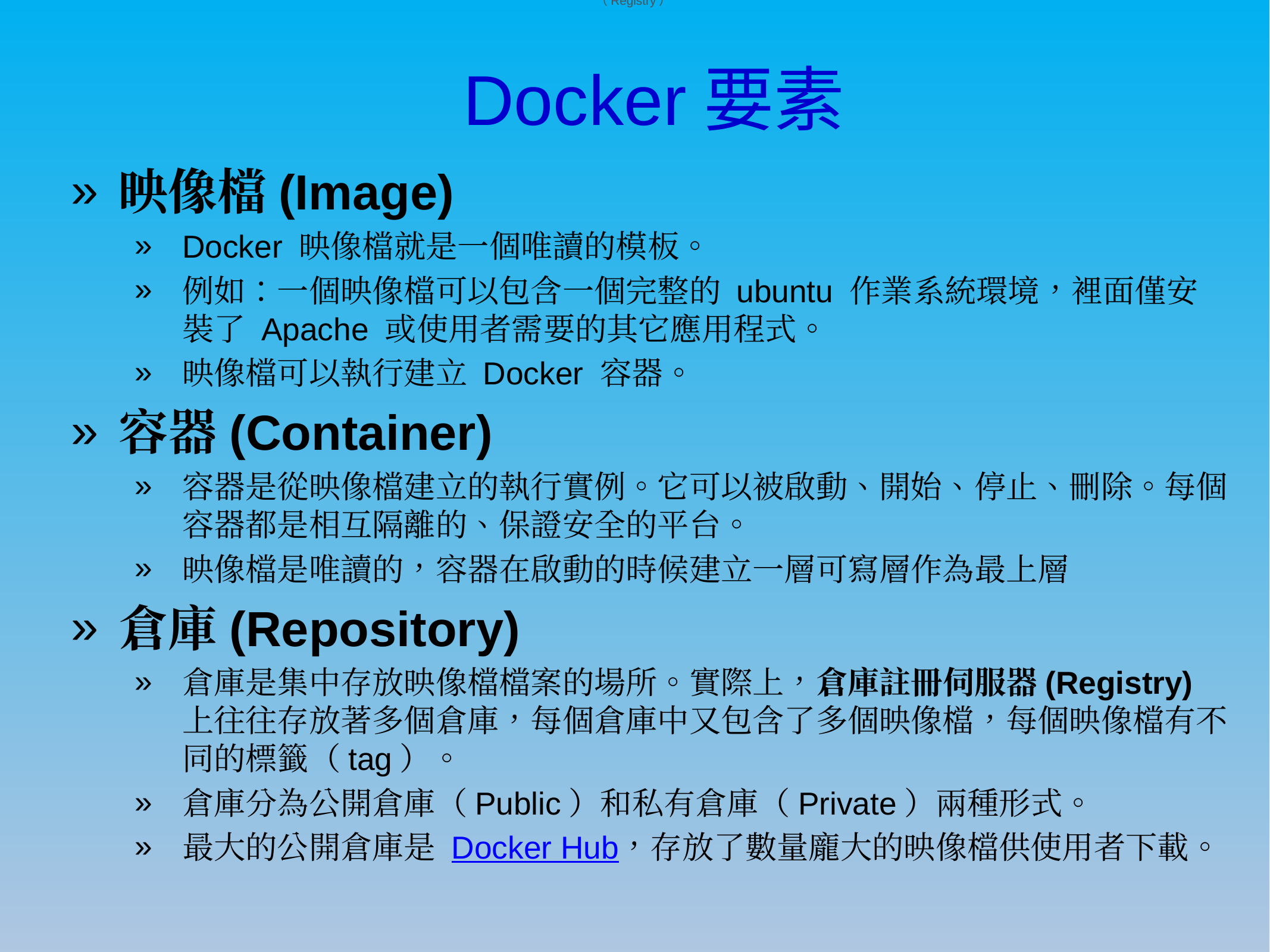

（Registry）
# Docker要素
映像檔(Image)
Docker 映像檔就是一個唯讀的模板。
例如：一個映像檔可以包含一個完整的 ubuntu 作業系統環境，裡面僅安裝了 Apache 或使用者需要的其它應用程式。
映像檔可以執行建立 Docker 容器。
容器(Container)
容器是從映像檔建立的執行實例。它可以被啟動、開始、停止、刪除。每個容器都是相互隔離的、保證安全的平台。
映像檔是唯讀的，容器在啟動的時候建立一層可寫層作為最上層
倉庫(Repository)
倉庫是集中存放映像檔檔案的場所。實際上，倉庫註冊伺服器(Registry)上往往存放著多個倉庫，每個倉庫中又包含了多個映像檔，每個映像檔有不同的標籤（tag）。
倉庫分為公開倉庫（Public）和私有倉庫（Private）兩種形式。
最大的公開倉庫是 Docker Hub，存放了數量龐大的映像檔供使用者下載。